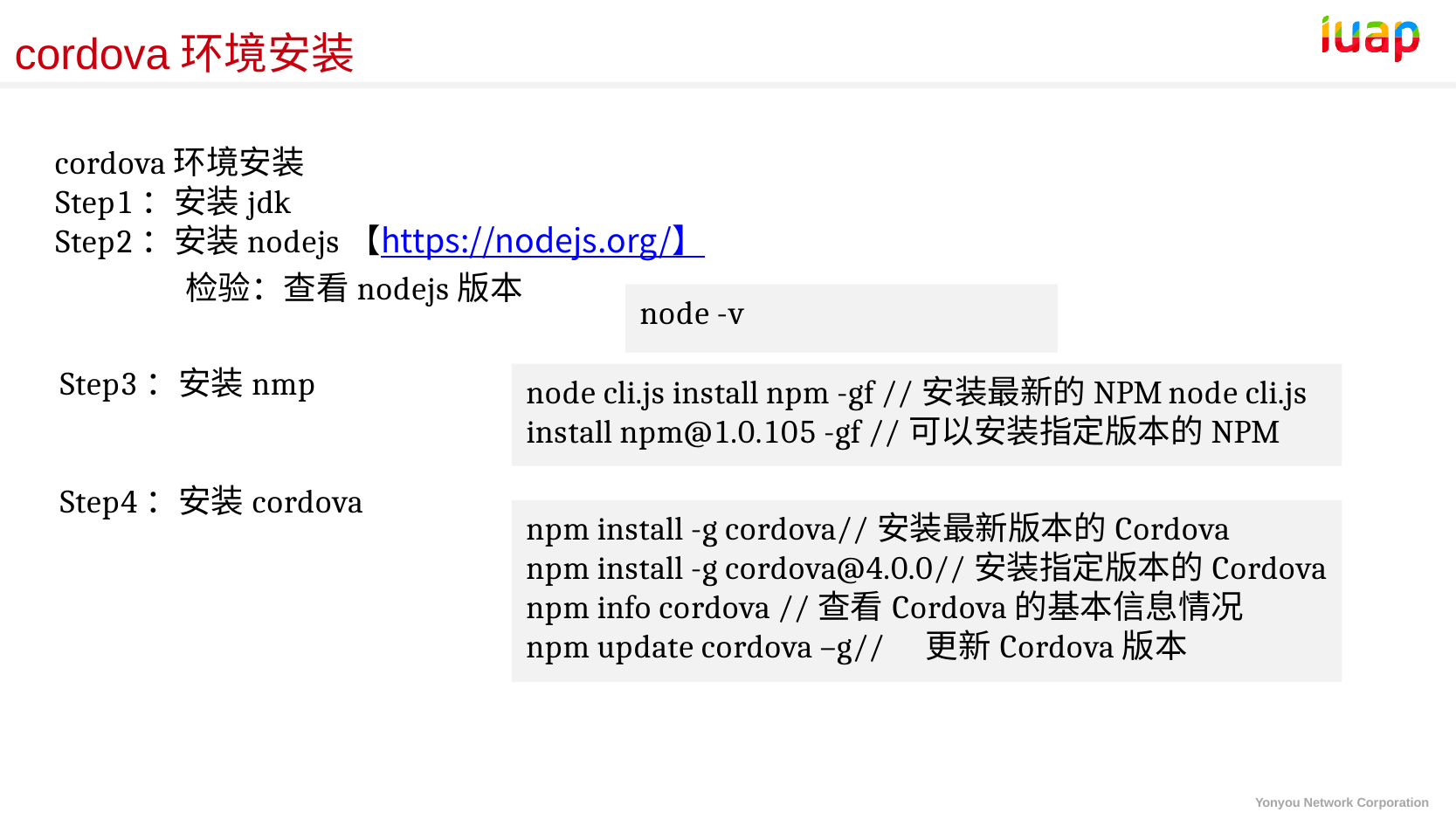

cordova环境安装
cordova环境安装
Step1：安装jdk
Step2：安装nodejs【https://nodejs.org/】
	检验：查看nodejs版本

node -v

Step3：安装nmp

Step4：安装cordova

node cli.js install npm -gf //安装最新的NPM node cli.js install npm@1.0.105 -gf //可以安装指定版本的NPM
npm install -g cordova//安装最新版本的Cordova
npm install -g cordova@4.0.0//安装指定版本的Cordova
npm info cordova //查看Cordova的基本信息情况
npm update cordova –g//　更新Cordova版本